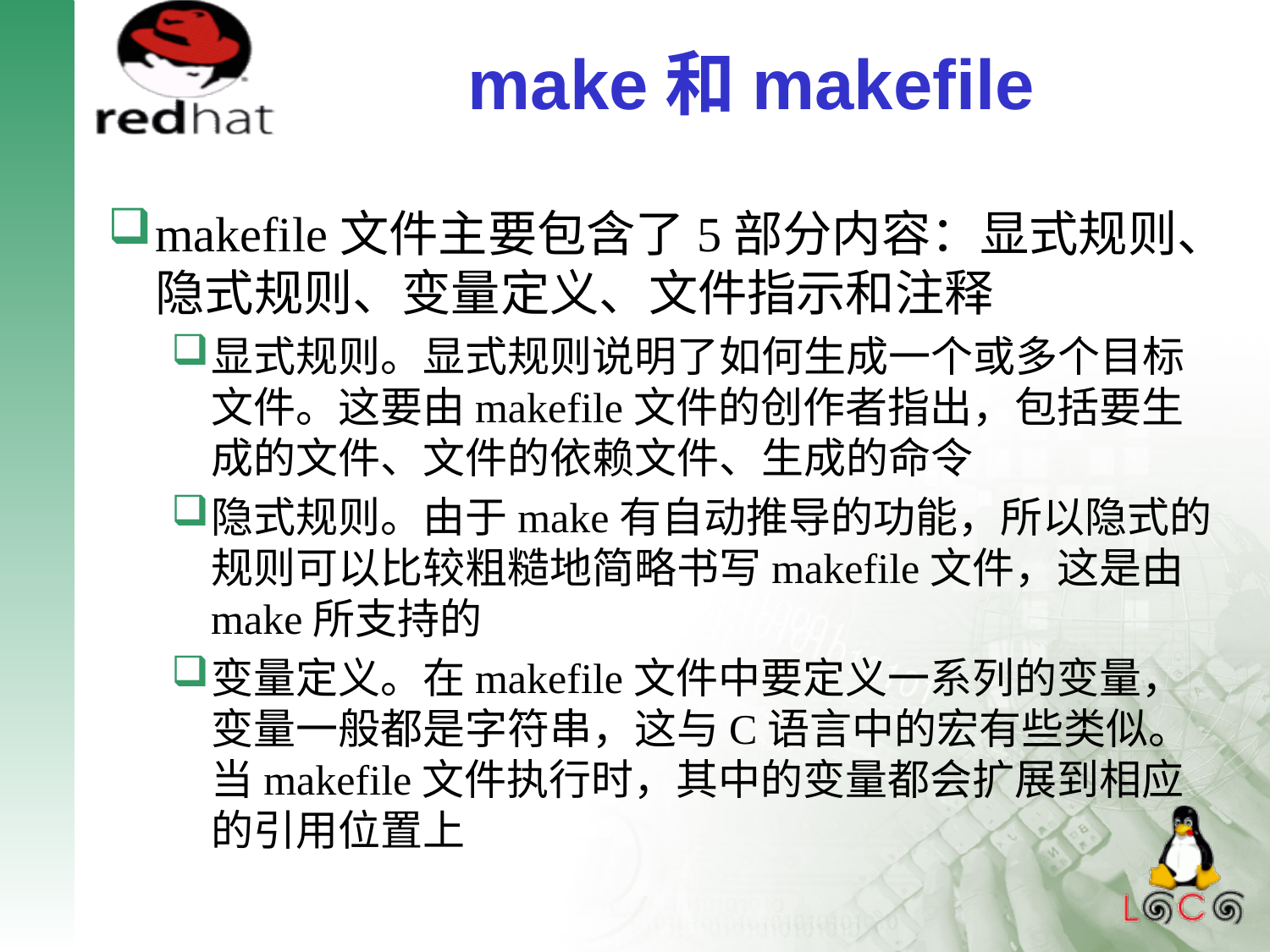

# make和makefile
makefile文件主要包含了5部分内容：显式规则、隐式规则、变量定义、文件指示和注释
显式规则。显式规则说明了如何生成一个或多个目标文件。这要由makefile文件的创作者指出，包括要生成的文件、文件的依赖文件、生成的命令
隐式规则。由于make有自动推导的功能，所以隐式的规则可以比较粗糙地简略书写makefile文件，这是由make所支持的
变量定义。在makefile文件中要定义一系列的变量，变量一般都是字符串，这与C语言中的宏有些类似。当makefile文件执行时，其中的变量都会扩展到相应的引用位置上